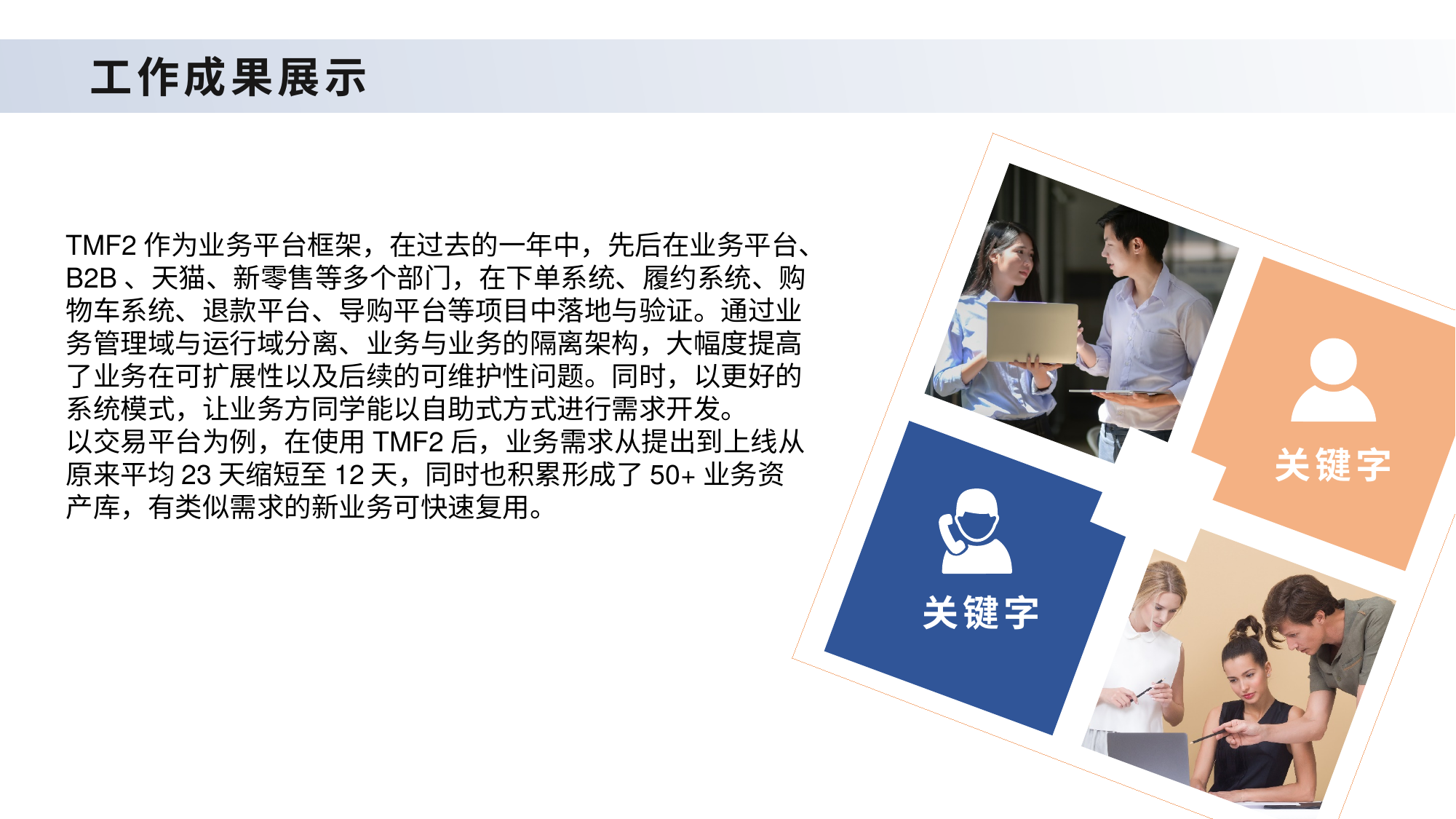

BBAAD9C20180234D78E509342D30B490A2B9B2081D3D2B70ADD98433B1092BA66B48B638116B6B0622592708C84631EC78F9212A41D06B111B5EC2463BBE24DE24F1F13DAF2766B7B4172CC760F24DF1AC31E1E57598618E48F78198ECB49CA8DB96259CDEB
# 工作成果展示

TMF2作为业务平台框架，在过去的一年中，先后在业务平台、B2B、天猫、新零售等多个部门，在下单系统、履约系统、购物车系统、退款平台、导购平台等项目中落地与验证。通过业务管理域与运行域分离、业务与业务的隔离架构，大幅度提高了业务在可扩展性以及后续的可维护性问题。同时，以更好的系统模式，让业务方同学能以自助式方式进行需求开发。
以交易平台为例，在使用TMF2后，业务需求从提出到上线从原来平均23天缩短至12天，同时也积累形成了50+业务资产库，有类似需求的新业务可快速复用。

关键字

关键字